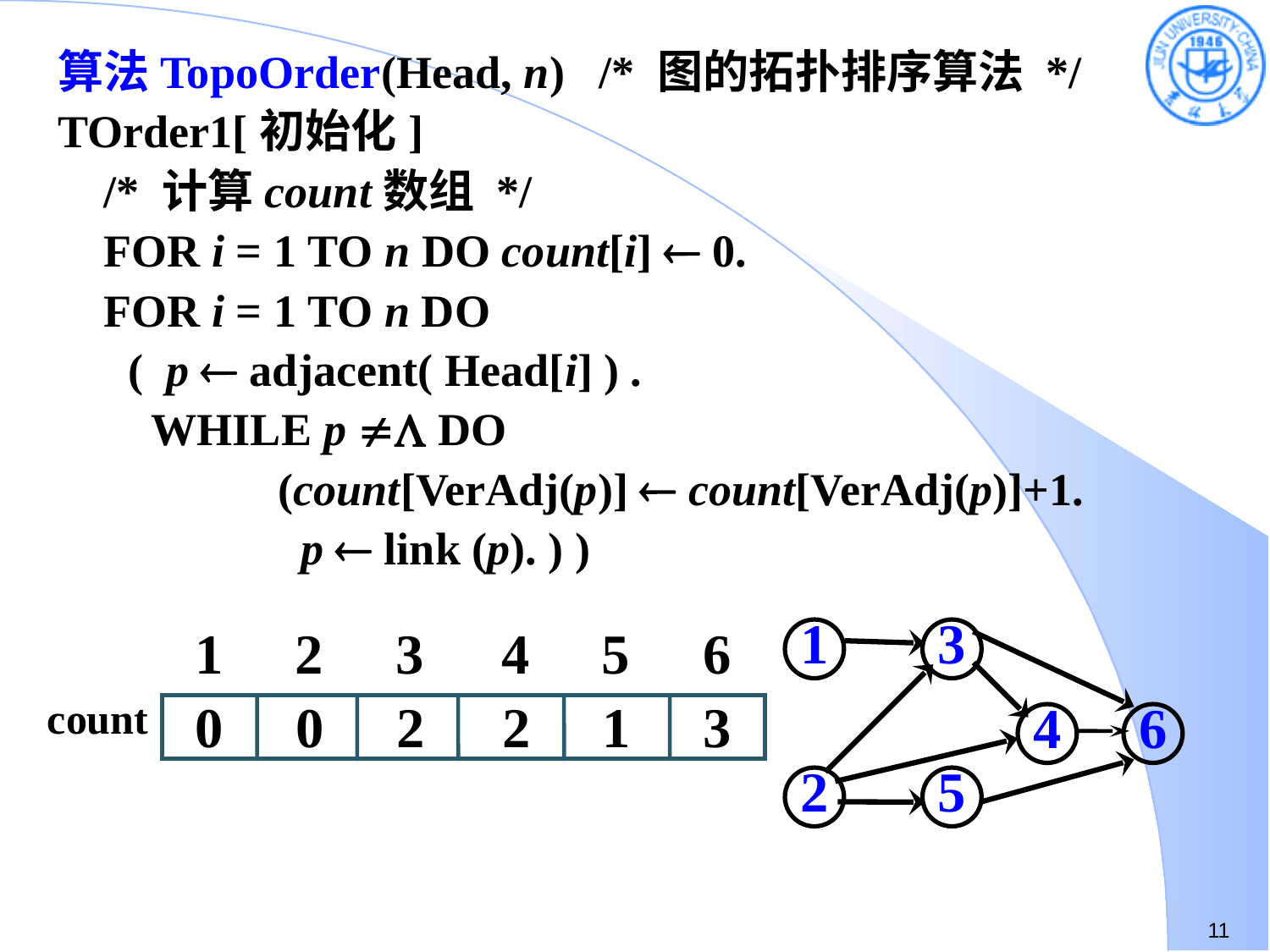

算法TopoOrder(Head, n)   /* 图的拓扑排序算法 */
TOrder1[初始化]
    /* 计算count数组 */
    FOR i = 1 TO n DO count[i] ← 0.
    FOR i = 1 TO n DO
	  (  p ← adjacent( Head[i] ) .
	    WHILE p ≠Λ DO
		    (count[VerAdj(p)] ← count[VerAdj(p)]+1.
		      p ← link (p). ) )
1

3

4

6

2

5

1
2
3
4
5
6

count
0
0
2
2
1
3